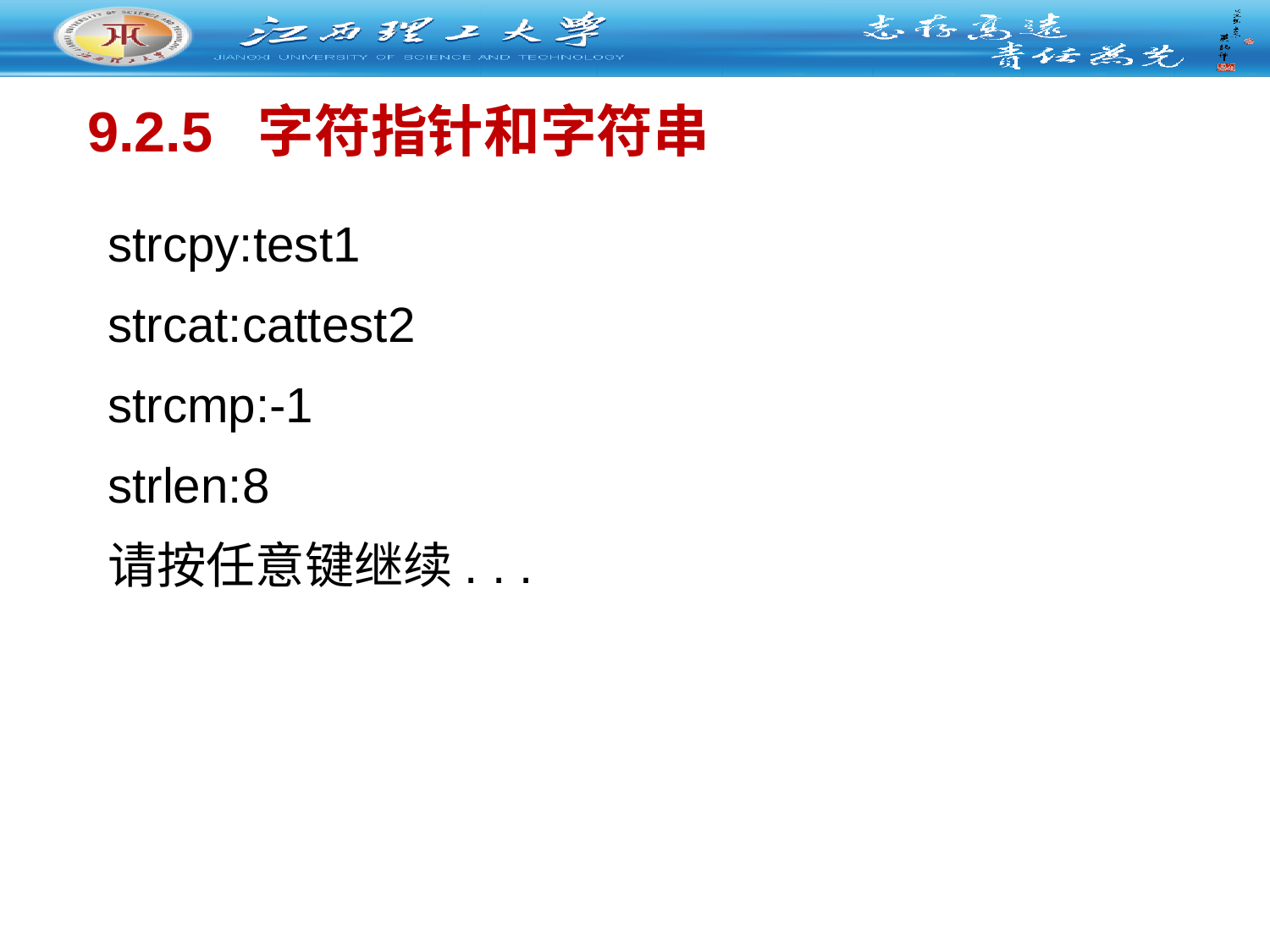

# 9.2.5  字符指针和字符串
strcpy:test1
strcat:cattest2
strcmp:-1
strlen:8
请按任意键继续. . .